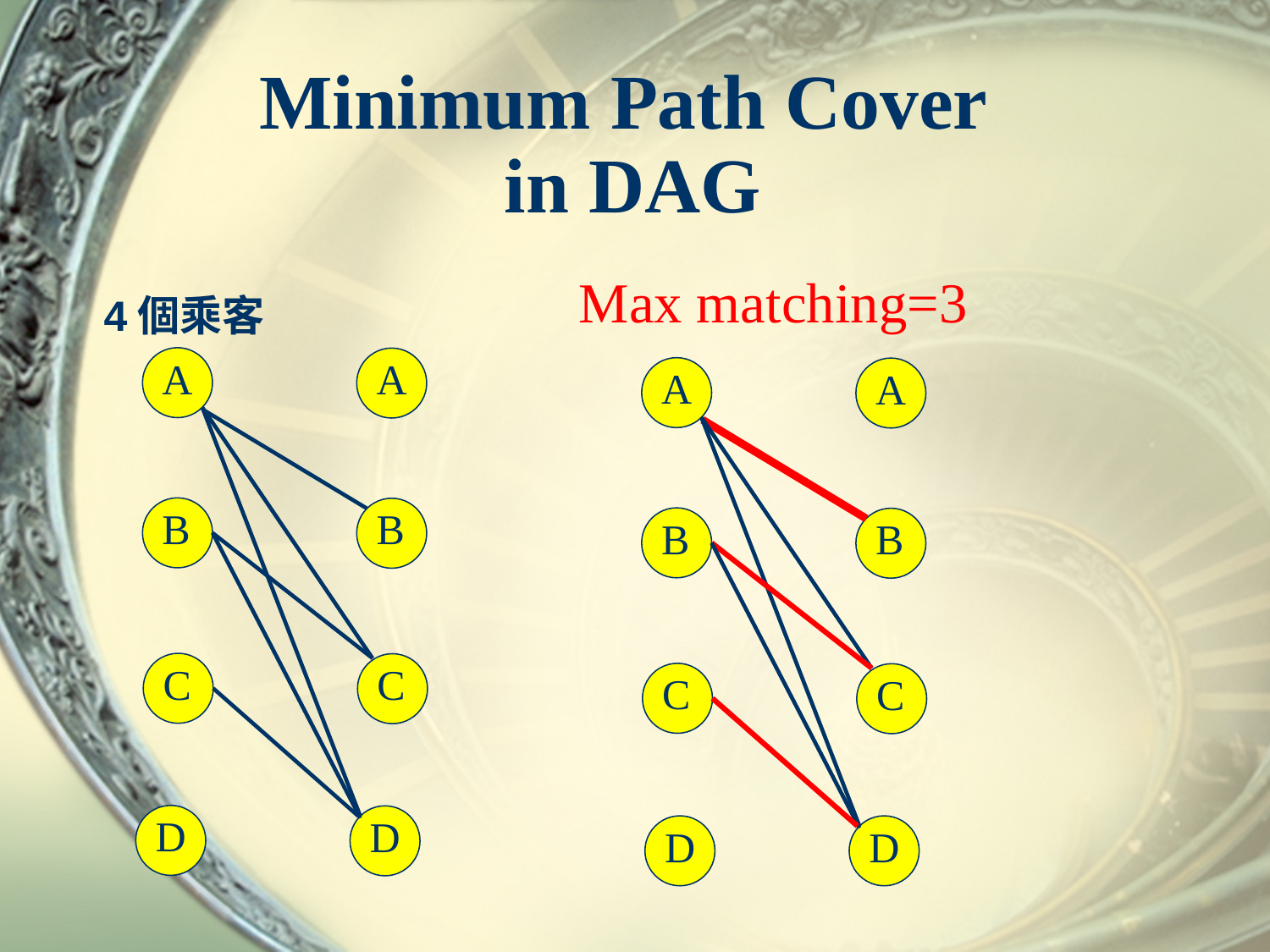

# Minimum Path Cover in DAG
Max matching=3
4個乘客
A
A

A
A

B
B

B
B

C
C

C
C

D
D

D
D